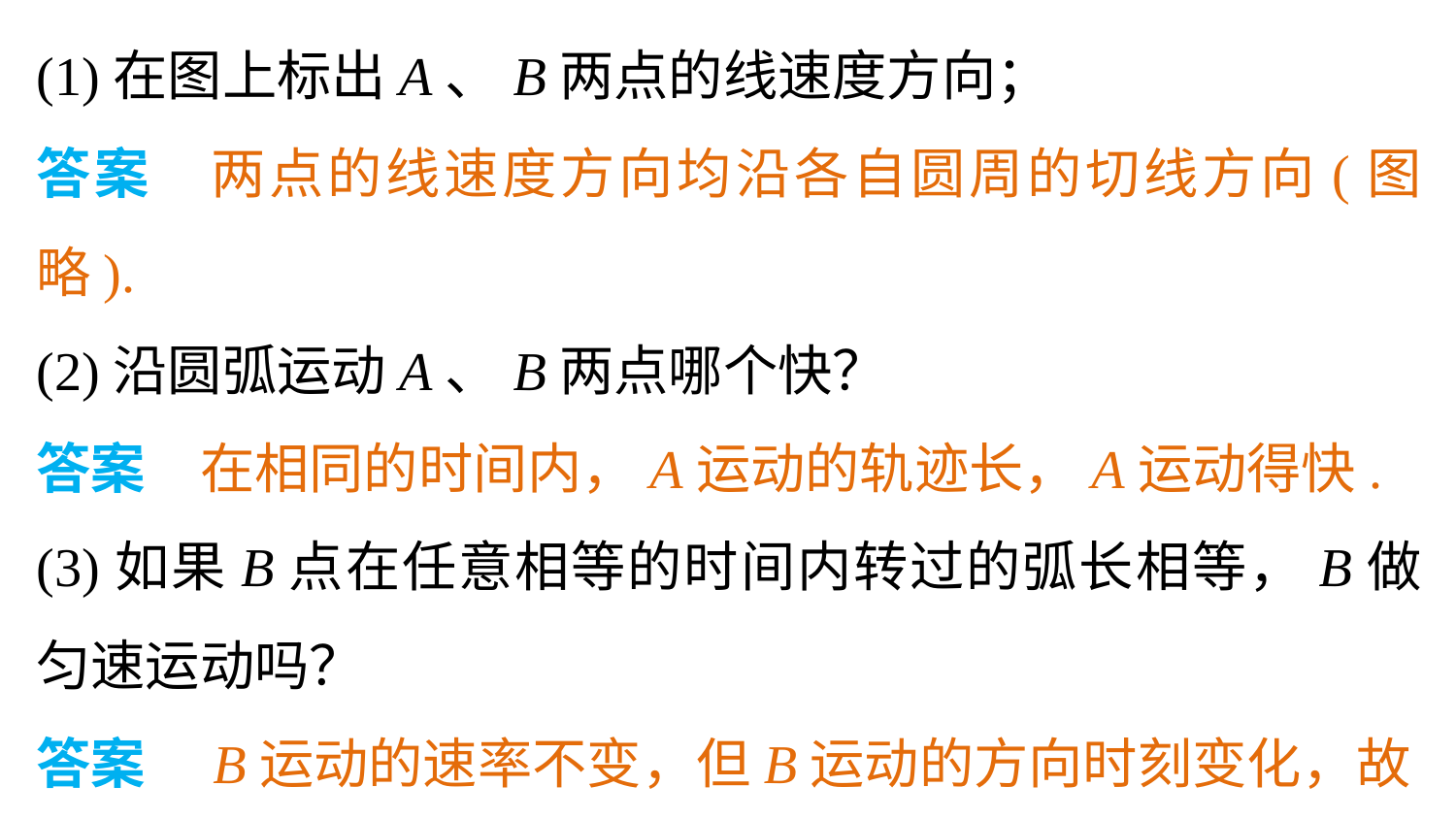

(1)在图上标出A、B两点的线速度方向；
答案　两点的线速度方向均沿各自圆周的切线方向(图略).
(2)沿圆弧运动A、B两点哪个快？
答案　在相同的时间内，A运动的轨迹长，A运动得快.
(3)如果B点在任意相等的时间内转过的弧长相等，B做匀速运动吗？
答案　B运动的速率不变，但B运动的方向时刻变化，故B做非匀速运动.